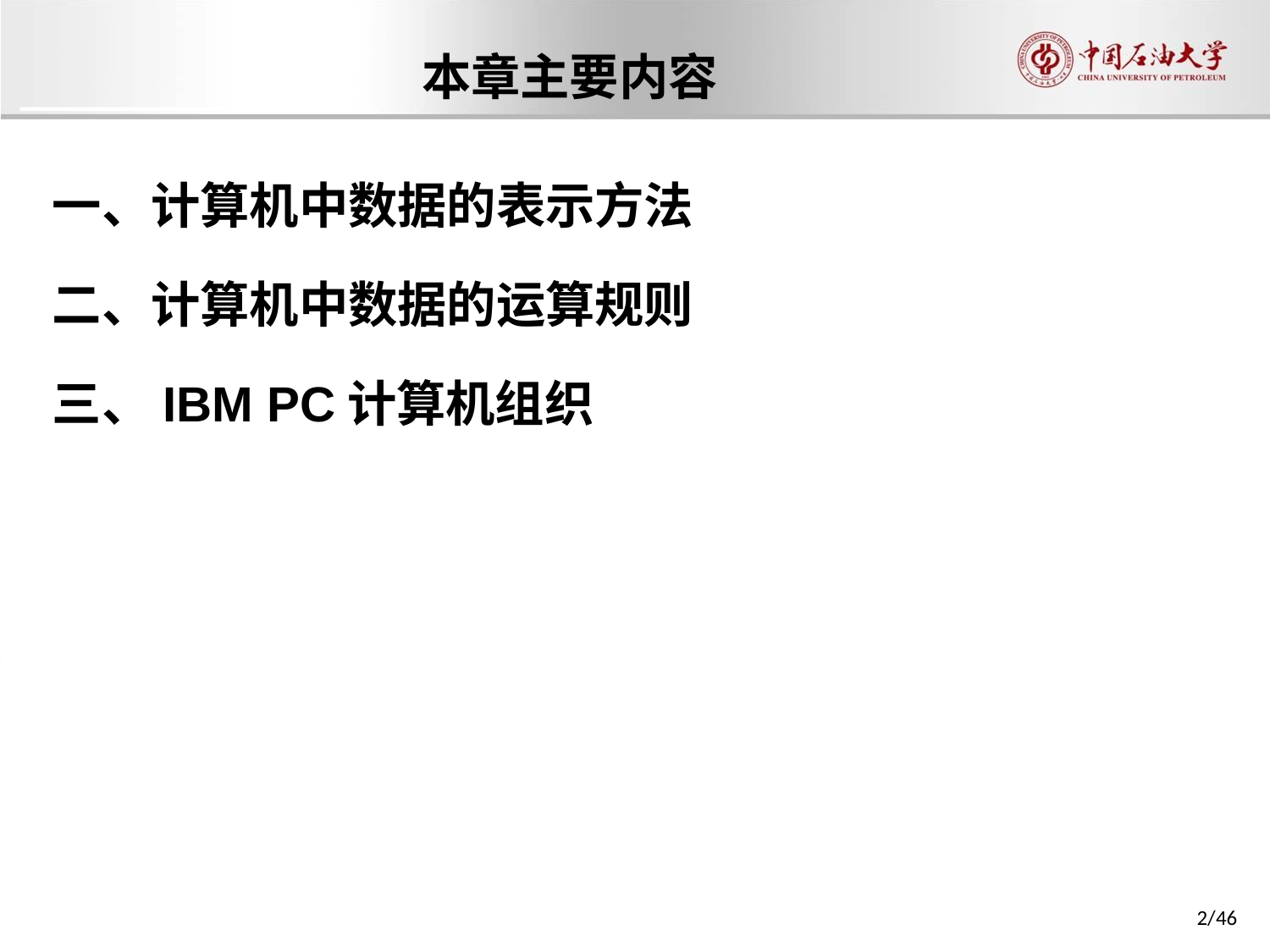

本章主要内容
一、计算机中数据的表示方法
二、计算机中数据的运算规则
三、IBM PC计算机组织
2/46